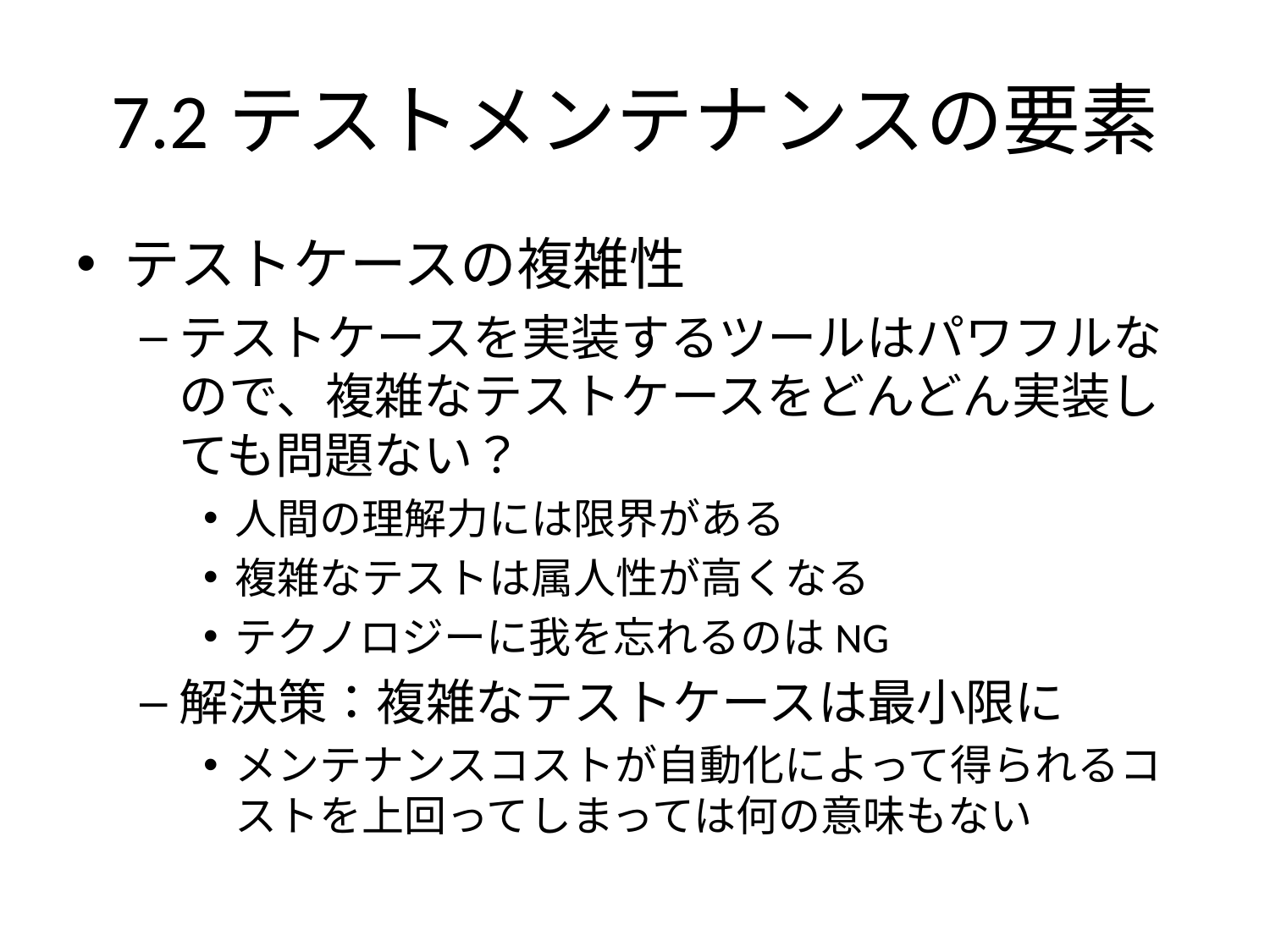

# 7.2テストメンテナンスの要素
テストケースの複雑性
テストケースを実装するツールはパワフルなので、複雑なテストケースをどんどん実装しても問題ない？
人間の理解力には限界がある
複雑なテストは属人性が高くなる
テクノロジーに我を忘れるのはNG
解決策：複雑なテストケースは最小限に
メンテナンスコストが自動化によって得られるコストを上回ってしまっては何の意味もない